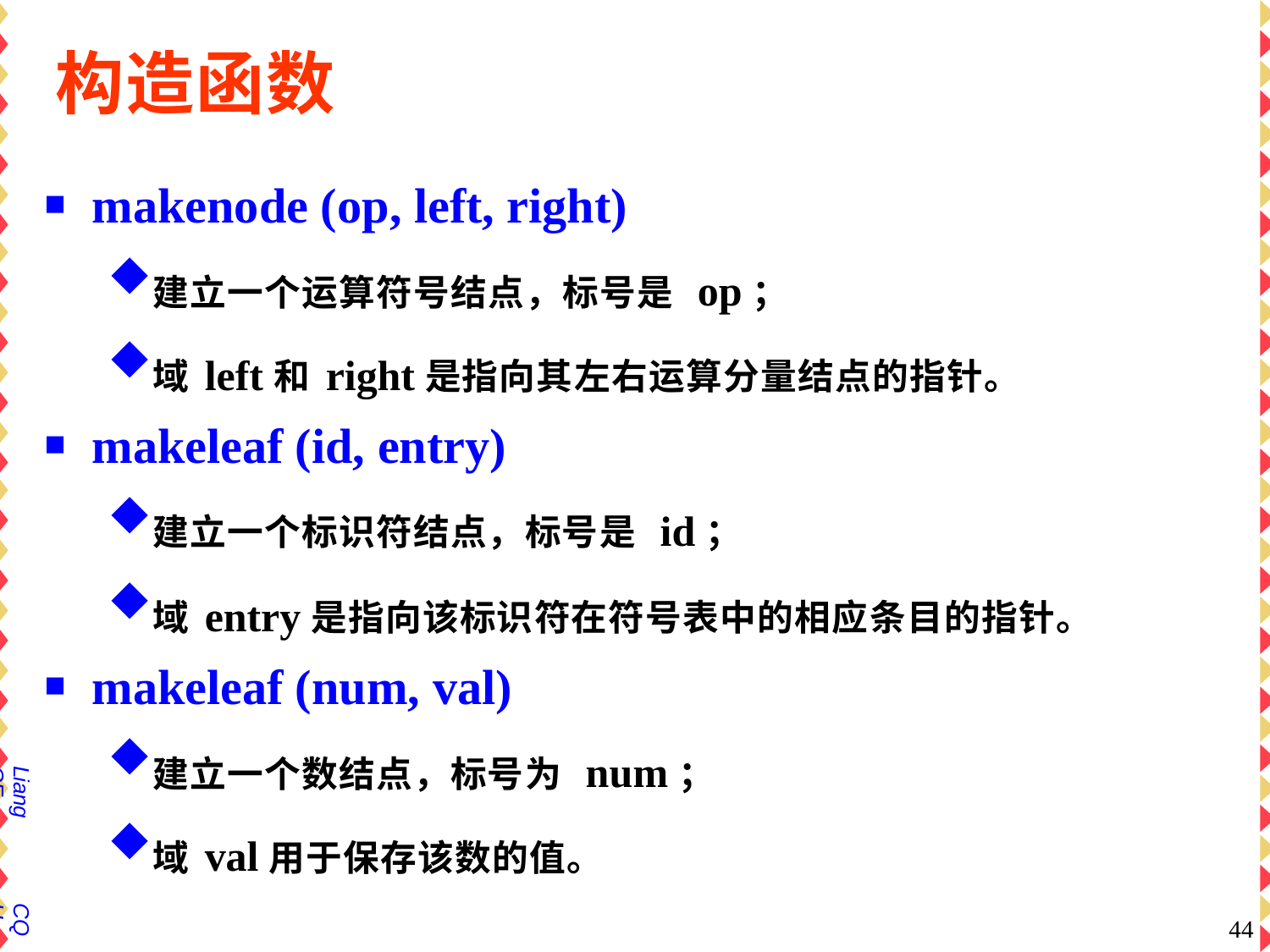

# 构造函数
makenode (op, left, right)
建立一个运算符号结点，标号是 op；
域left和right是指向其左右运算分量结点的指针。
makeleaf (id, entry)
建立一个标识符结点，标号是 id；
域entry是指向该标识符在符号表中的相应条目的指针。
makeleaf (num, val)
建立一个数结点，标号为 num；
域val用于保存该数的值。
Liang GE
CQU
44